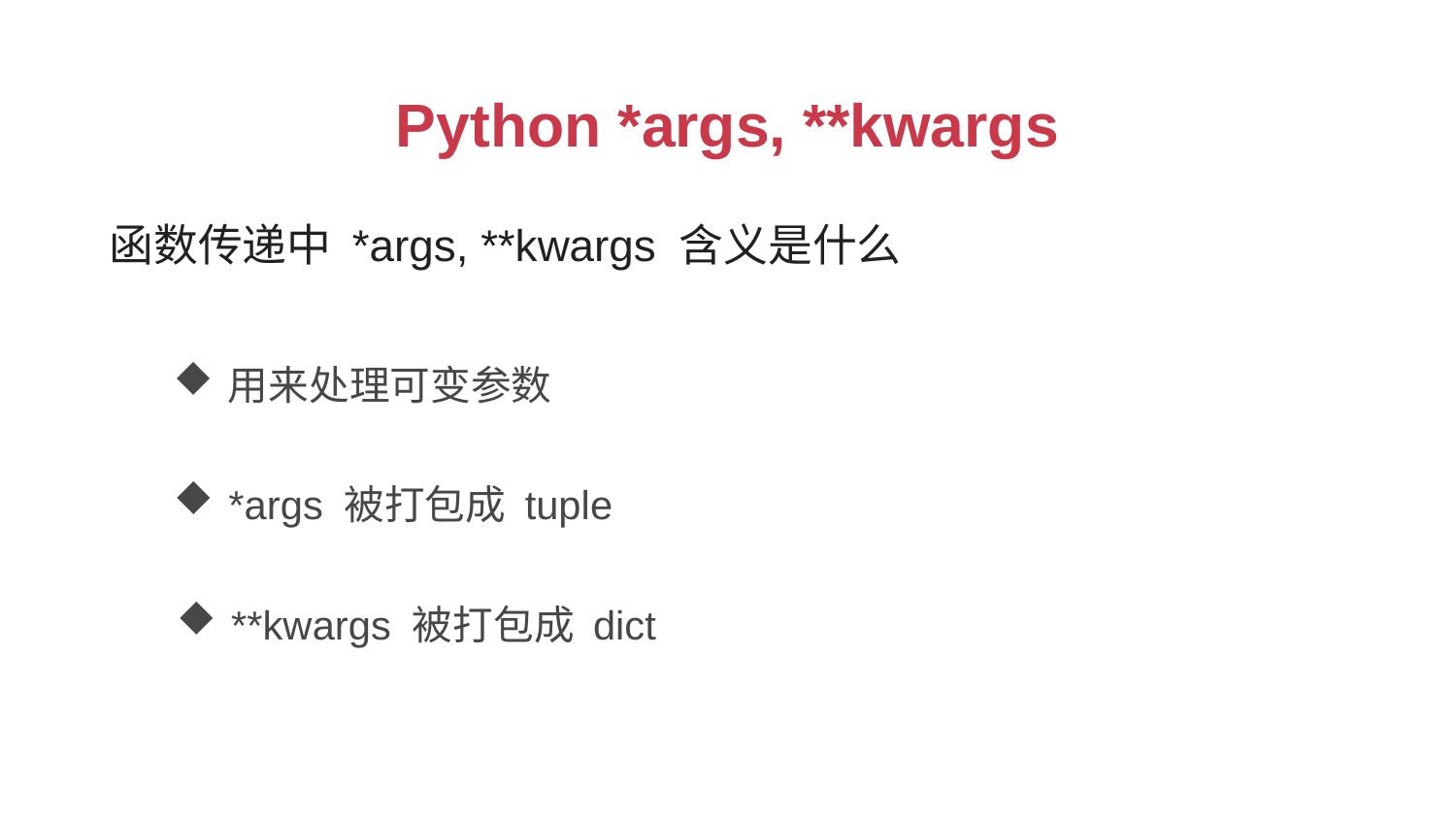

Python *args, **kwargs
 函数传递中 *args, **kwargs 含义是什么
用来处理可变参数
*args 被打包成 tuple
**kwargs 被打包成 dict